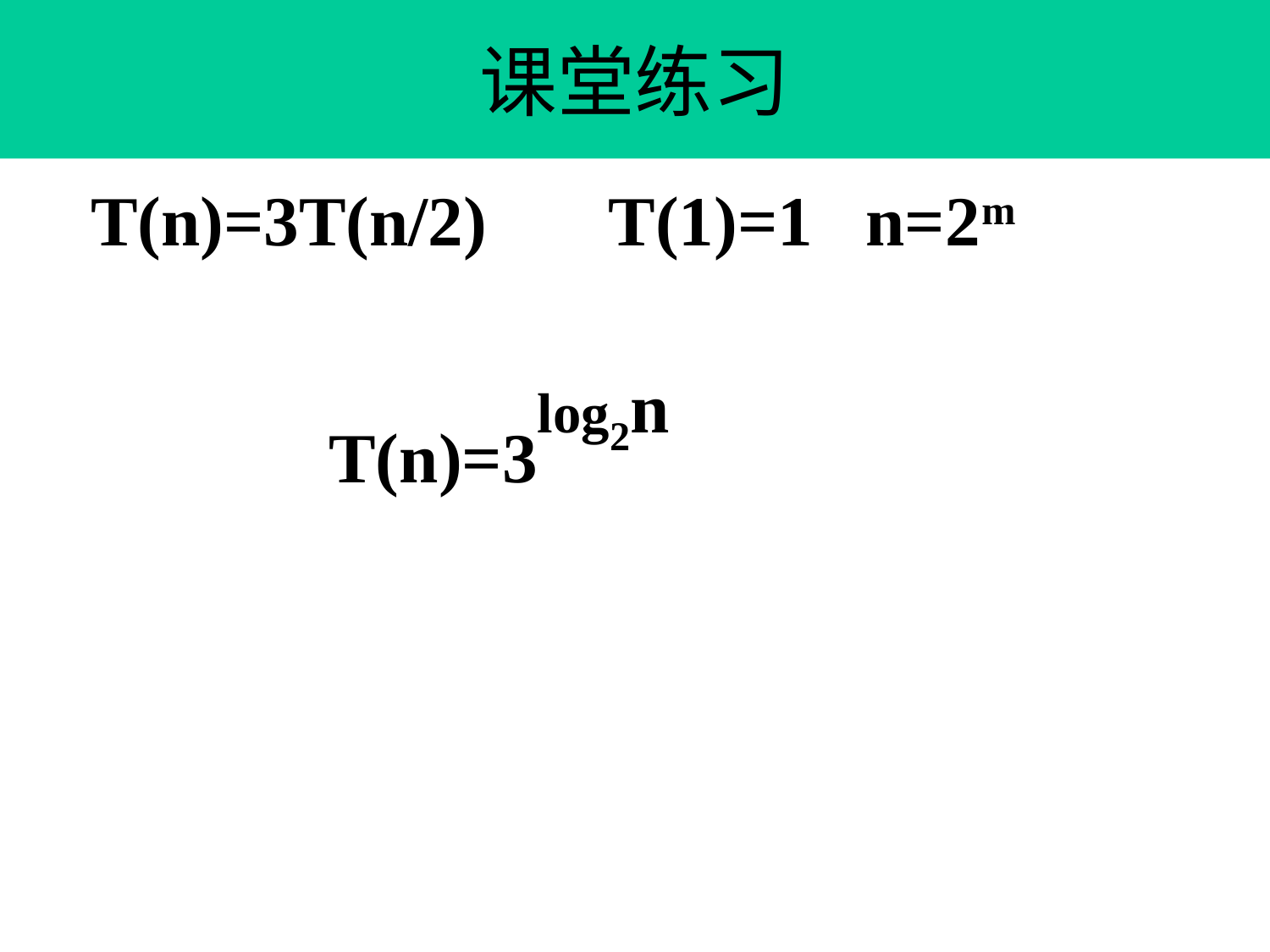

66 of 1
# 课堂练习
T(n)=3T(n/2)       T(1)=1   n=2m
log2n
T(n)=3